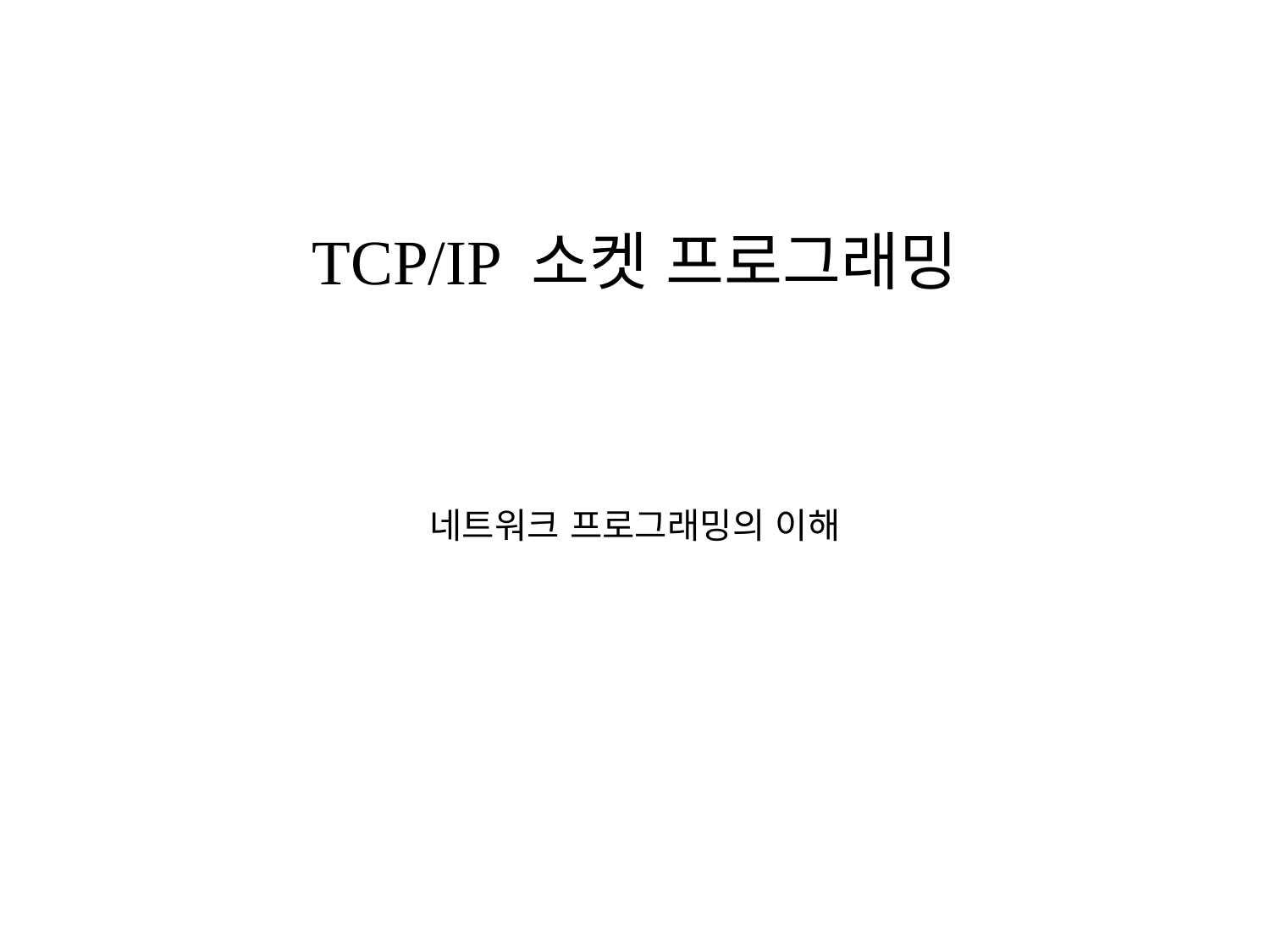

# TCP/IP 소켓 프로그래밍
네트워크 프로그래밍의 이해